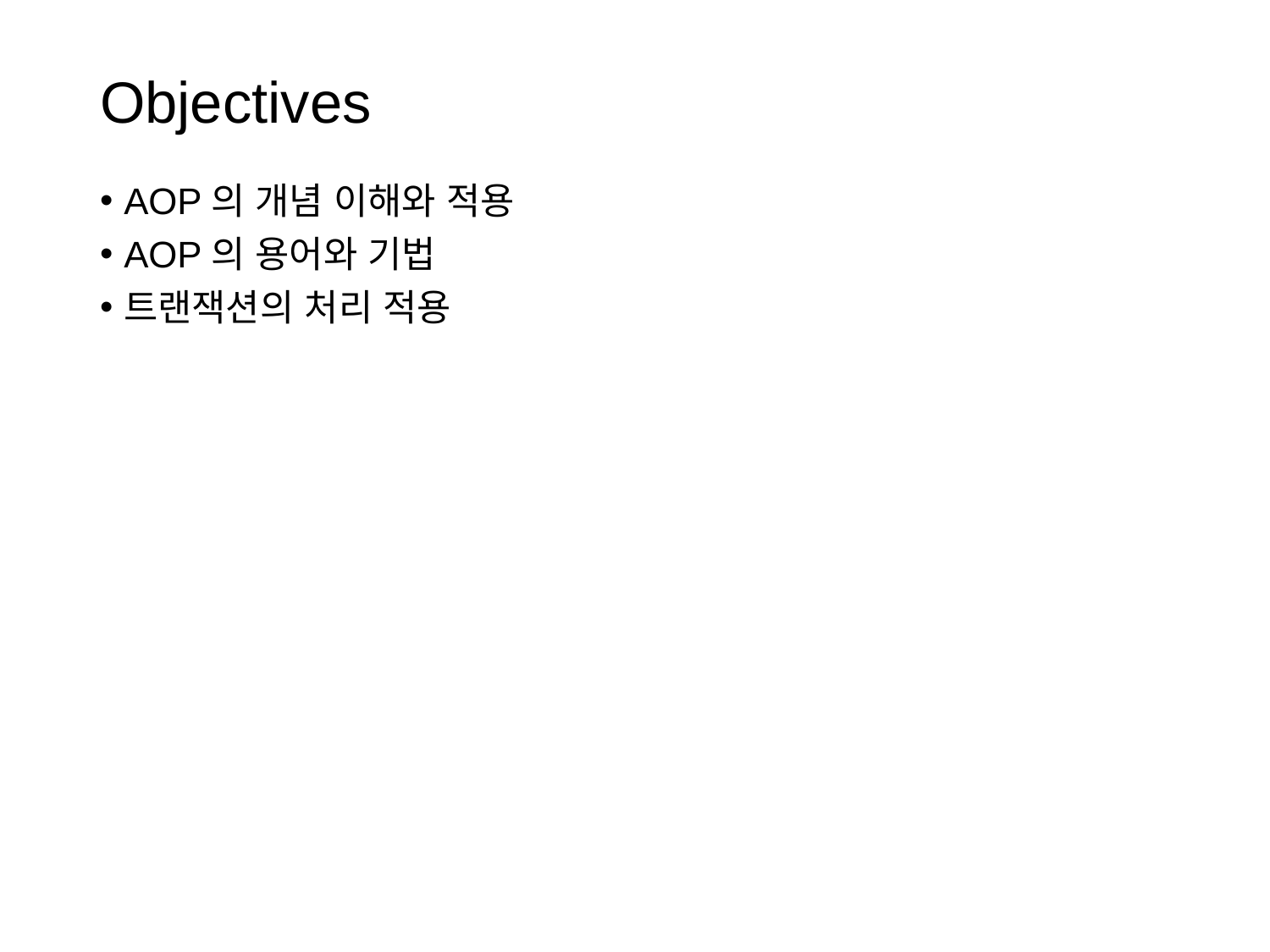

# Objectives
AOP의 개념 이해와 적용
AOP의 용어와 기법
트랜잭션의 처리 적용